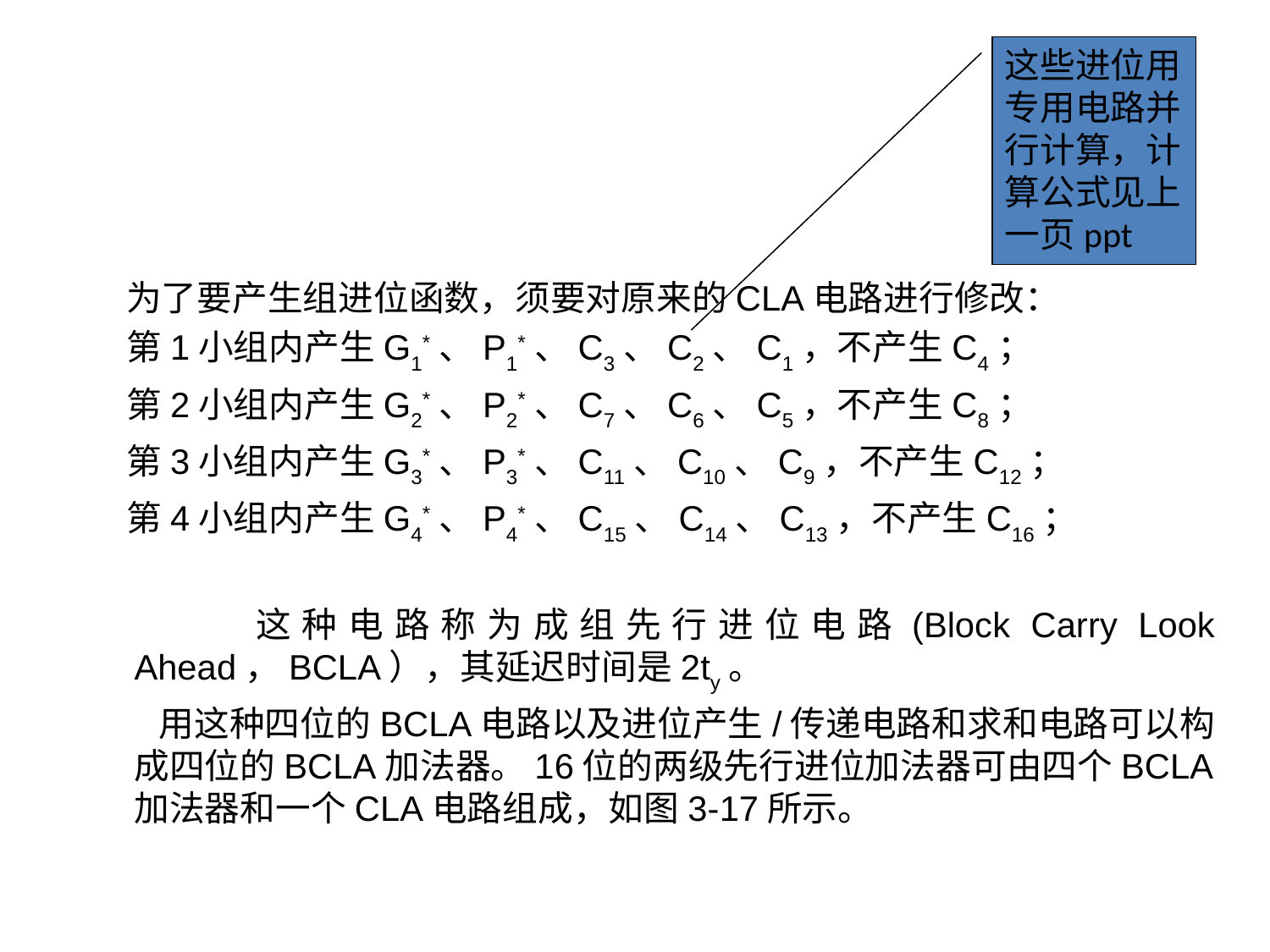

这些进位用专用电路并行计算，计算公式见上一页ppt
    为了要产生组进位函数，须要对原来的CLA电路进行修改：
    第1小组内产生G1*、P1*、C3、C2、C1，不产生C4；
    第2小组内产生G2*、P2*、C7、C6、C5，不产生C8；
    第3小组内产生G3*、P3*、C11、C10、C9，不产生C12；
    第4小组内产生G4*、P4*、C15、C14、C13，不产生C16；

        这种电路称为成组先行进位电路(Block Carry Look Ahead，BCLA），其延迟时间是2ty。
        用这种四位的BCLA电路以及进位产生/传递电路和求和电路可以构成四位的BCLA加法器。16位的两级先行进位加法器可由四个BCLA加法器和一个CLA电路组成，如图3-17所示。